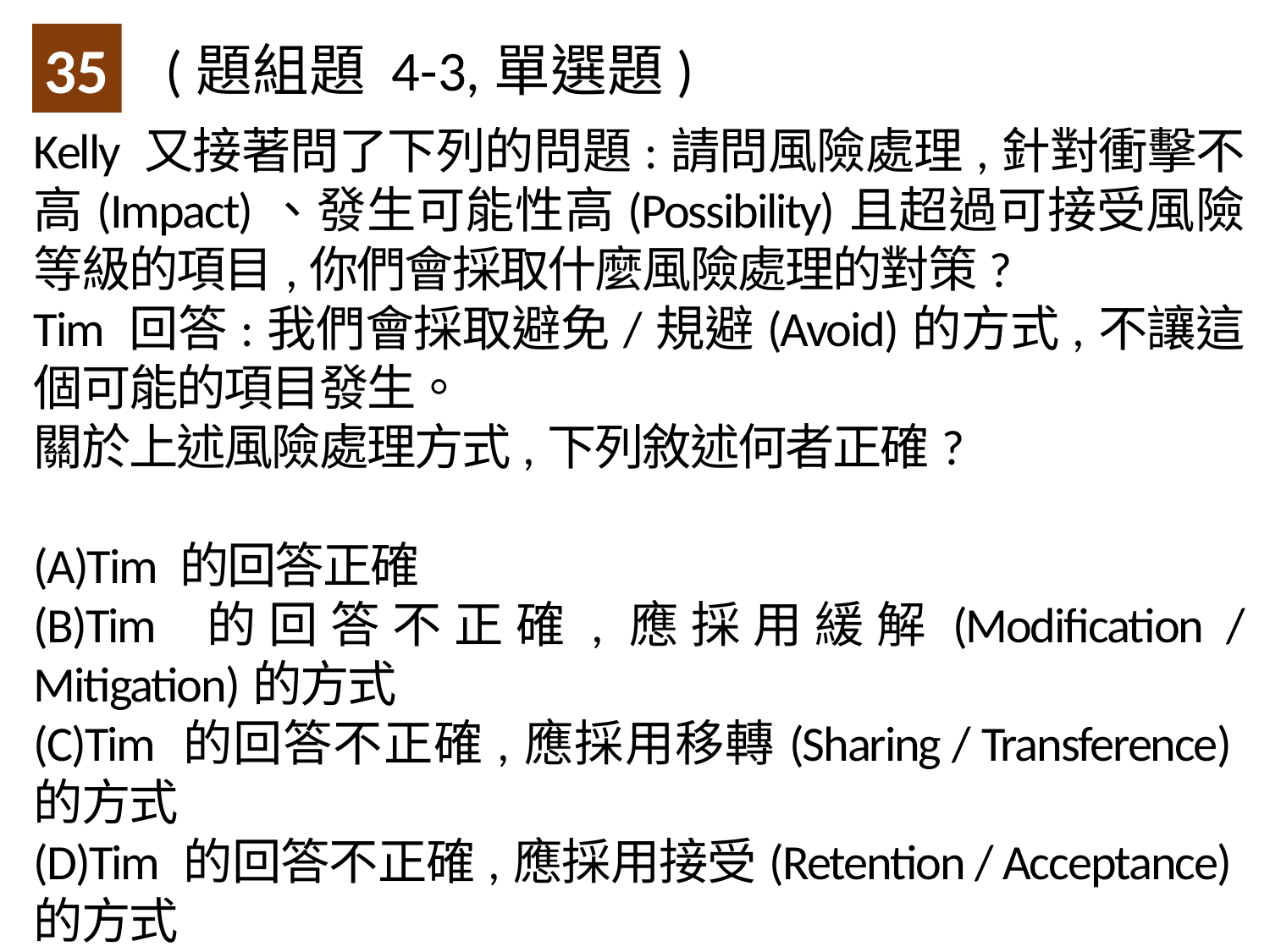

35
(題組題 4-3,單選題)
Kelly 又接著問了下列的問題:請問風險處理,針對衝擊不高(Impact)、發生可能性高(Possibility)且超過可接受風險等級的項目,你們會採取什麼風險處理的對策?
Tim 回答:我們會採取避免/規避(Avoid)的方式,不讓這個可能的項目發生。
關於上述風險處理方式,下列敘述何者正確?

(A)Tim 的回答正確
(B)Tim 的回答不正確,應採用緩解(Modification / Mitigation)的方式
(C)Tim 的回答不正確,應採用移轉(Sharing / Transference)的方式
(D)Tim 的回答不正確,應採用接受(Retention / Acceptance)的方式